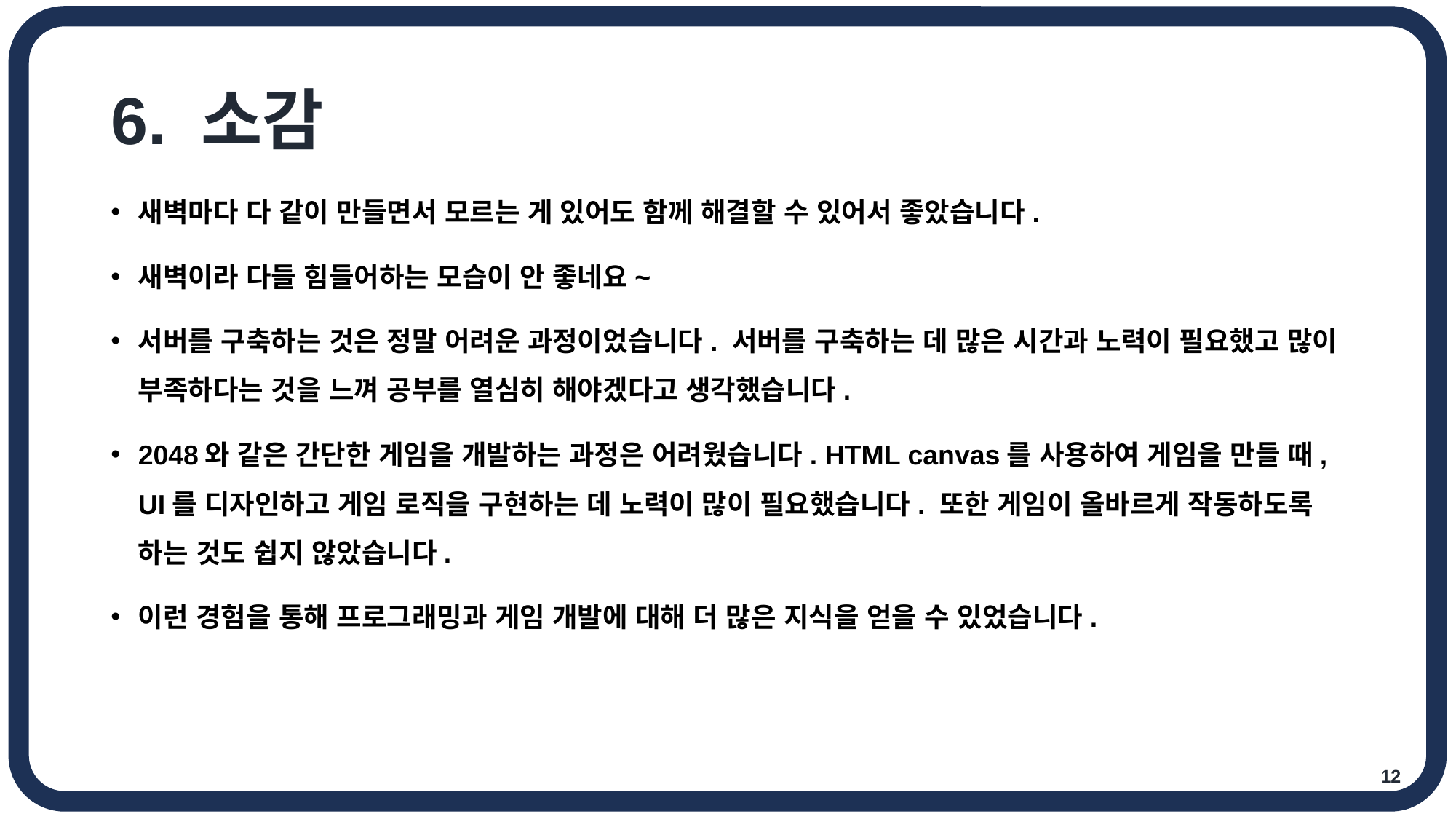

# 6. 소감
새벽마다 다 같이 만들면서 모르는 게 있어도 함께 해결할 수 있어서 좋았습니다.
새벽이라 다들 힘들어하는 모습이 안 좋네요~
서버를 구축하는 것은 정말 어려운 과정이었습니다. 서버를 구축하는 데 많은 시간과 노력이 필요했고 많이 부족하다는 것을 느껴 공부를 열심히 해야겠다고 생각했습니다.
2048와 같은 간단한 게임을 개발하는 과정은 어려웠습니다. HTML canvas를 사용하여 게임을 만들 때, UI를 디자인하고 게임 로직을 구현하는 데 노력이 많이 필요했습니다. 또한 게임이 올바르게 작동하도록 하는 것도 쉽지 않았습니다.
이런 경험을 통해 프로그래밍과 게임 개발에 대해 더 많은 지식을 얻을 수 있었습니다.
12